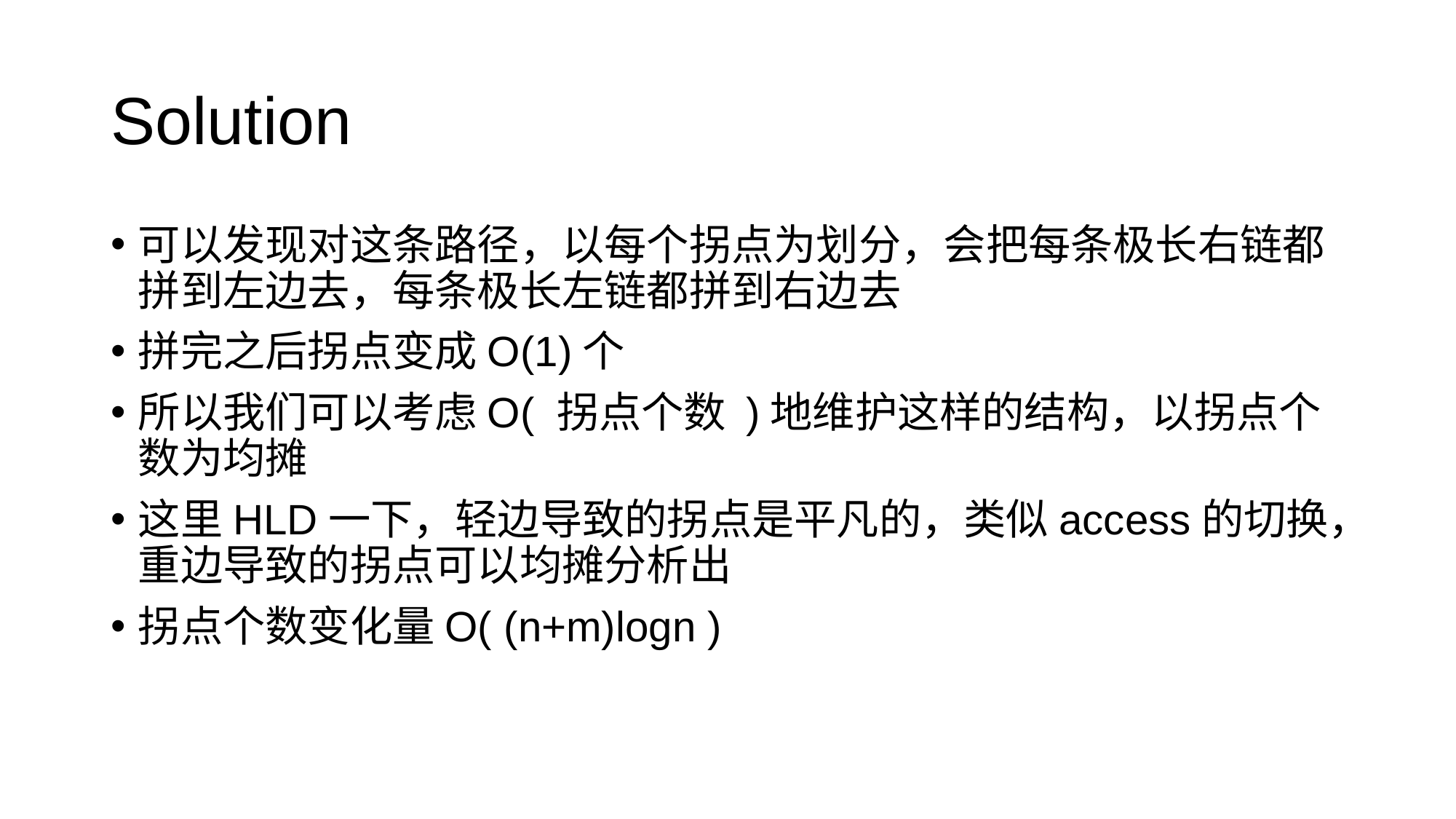

# Solution
可以发现对这条路径，以每个拐点为划分，会把每条极长右链都拼到左边去，每条极长左链都拼到右边去
拼完之后拐点变成O(1)个
所以我们可以考虑O( 拐点个数 )地维护这样的结构，以拐点个数为均摊
这里HLD一下，轻边导致的拐点是平凡的，类似access的切换，重边导致的拐点可以均摊分析出
拐点个数变化量O( (n+m)logn )